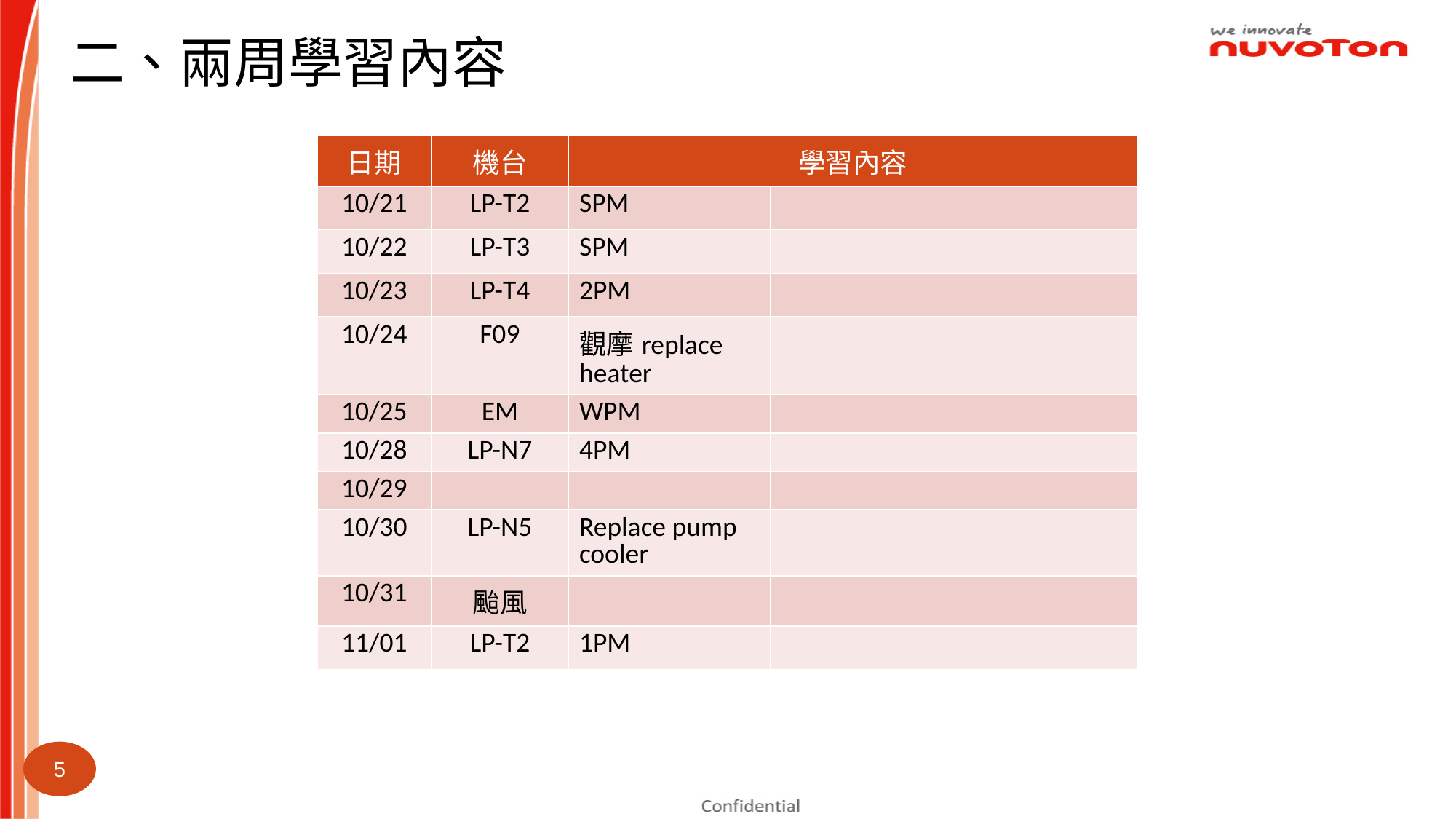

二、兩周學習內容
| 日期 | 機台 | 學習內容 |  |
| --- | --- | --- | --- |
| 10/21 | LP-T2 | SPM |  |
| 10/22 | LP-T3 | SPM |  |
| 10/23 | LP-T4 | 2PM |  |
| 10/24 | F09 | 觀摩replace heater |  |
| 10/25 | EM | WPM |  |
| 10/28 | LP-N7 | 4PM |  |
| 10/29 |  |  |  |
| 10/30 | LP-N5 | Replace pump cooler |  |
| 10/31 | 颱風 |  |  |
| 11/01 | LP-T2 | 1PM |  |
2024.06.03 ~ 2024.06.14
5